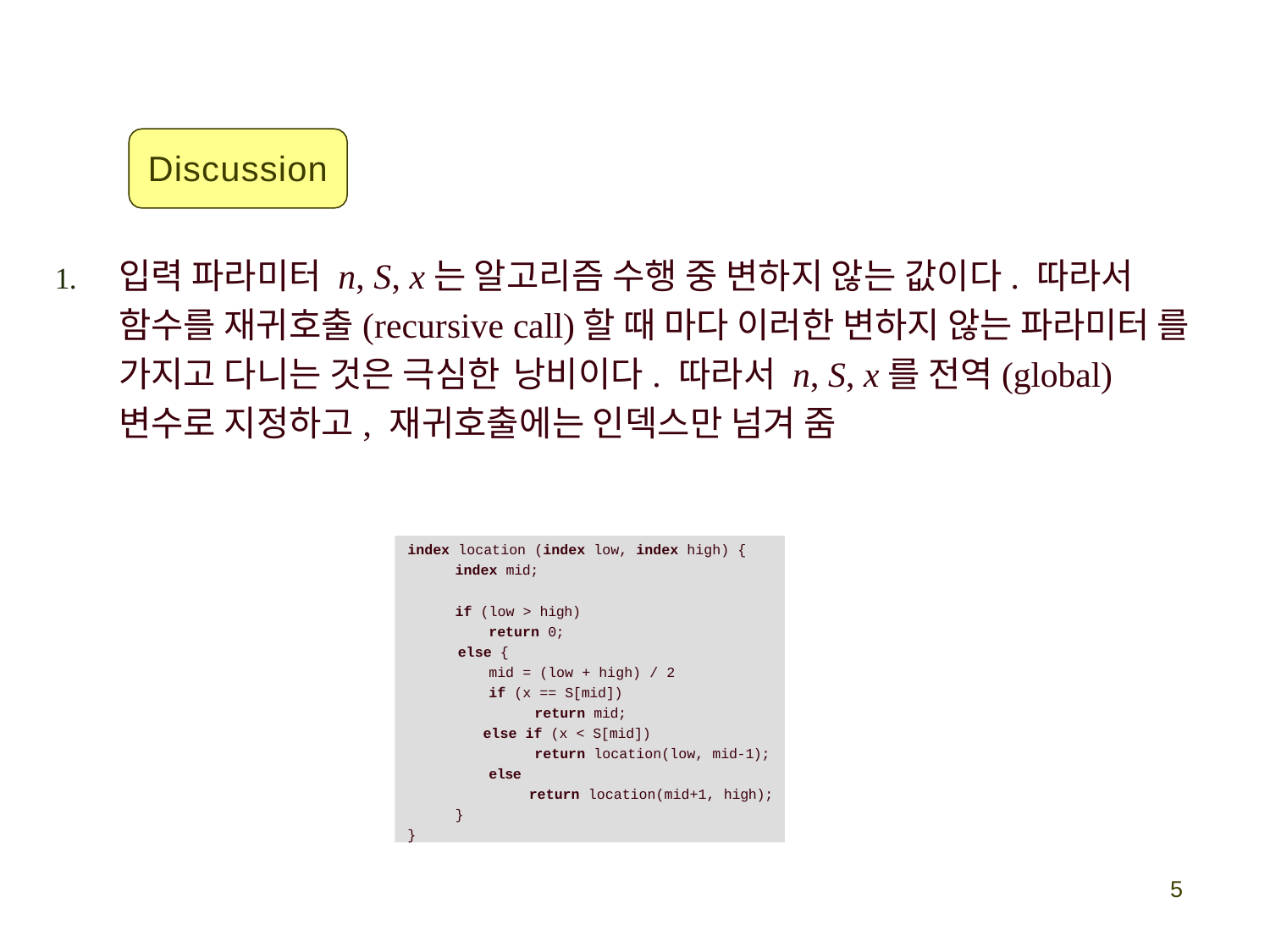

# Discussion
1.	입력 파라미터 n, S, x는 알고리즘 수행 중 변하지 않는 값이다. 따라서 함수를 재귀호출(recursive call)할 때 마다 이러한 변하지 않는 파라미터 를 가지고 다니는 것은 극심한 낭비이다. 따라서 n, S, x를 전역(global) 변수로 지정하고, 재귀호출에는 인덱스만 넘겨 줌
index location (index low, index high) {
index mid;

if (low > high)
return 0;
else {
mid = (low + high) / 2
if (x == S[mid])
return mid;
else if (x < S[mid])
return location(low, mid-1);
else
return location(mid+1, high);
}
}
5